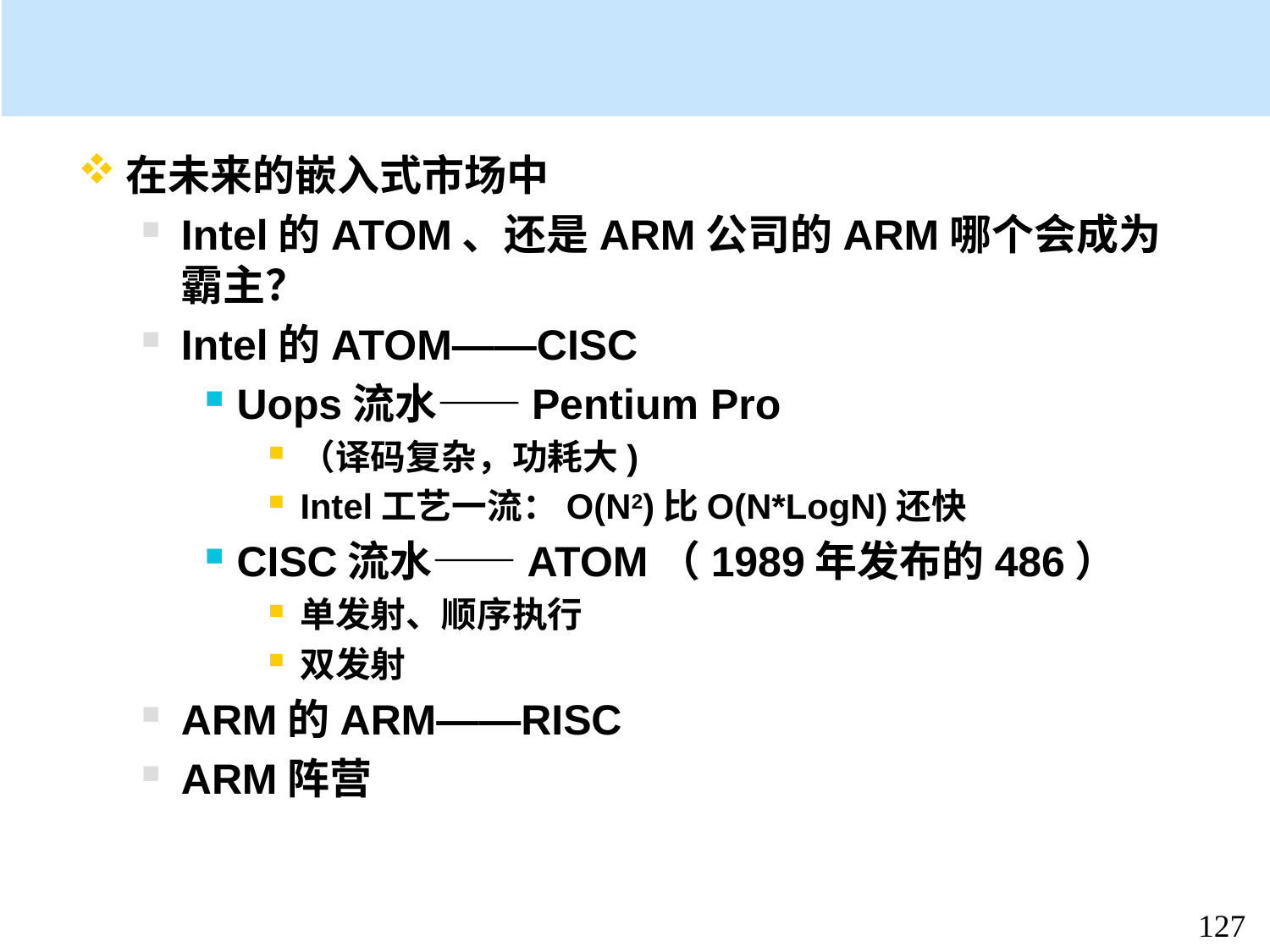

#
在未来的嵌入式市场中
Intel的ATOM、还是ARM公司的ARM哪个会成为霸主？
Intel的ATOM——CISC
Uops流水——Pentium Pro
（译码复杂，功耗大)
Intel工艺一流：O(N2)比O(N*LogN)还快
CISC流水——ATOM（1989年发布的486）
单发射、顺序执行
双发射
ARM的ARM——RISC
ARM阵营